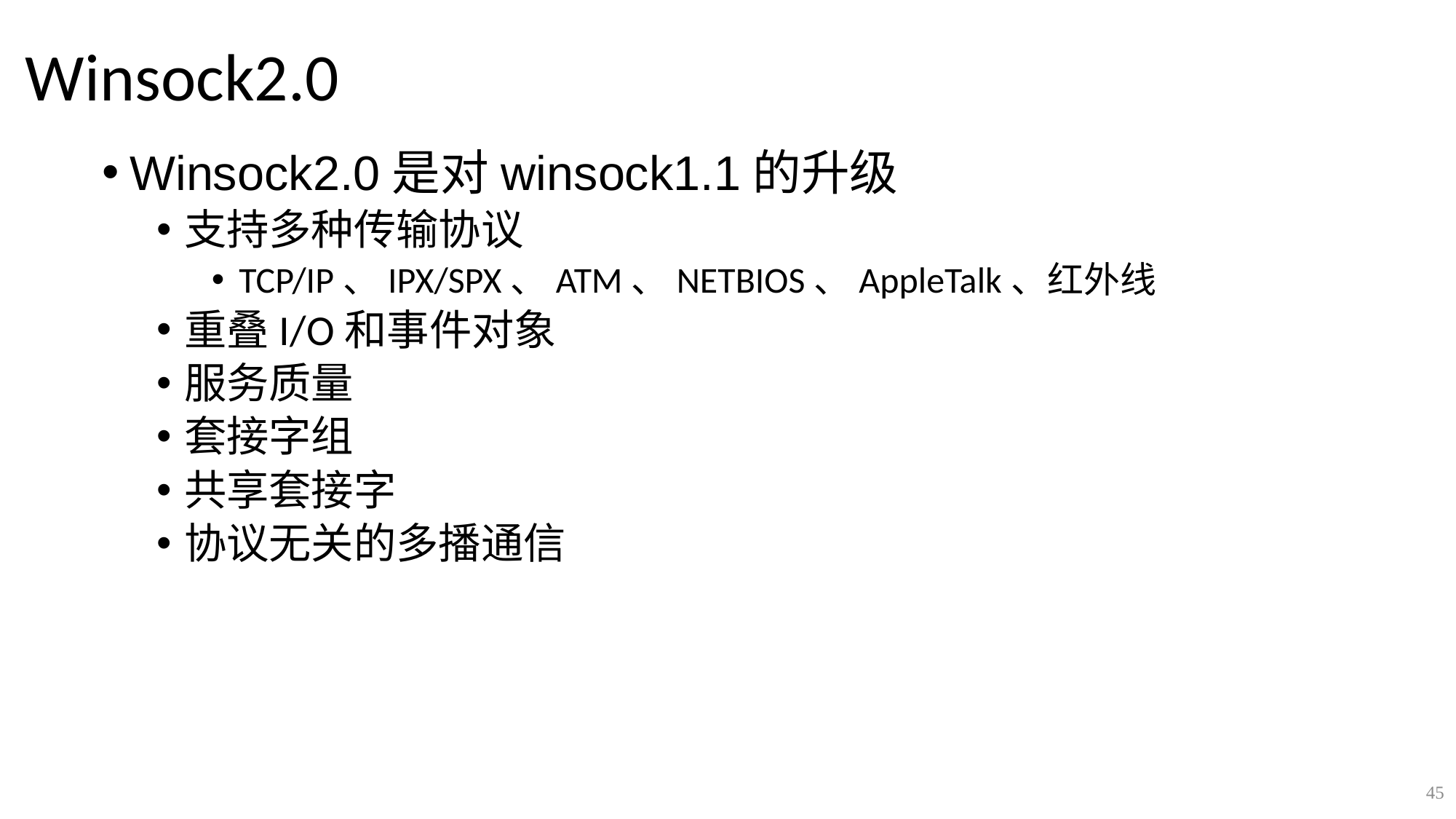

# Winsock2.0
Winsock2.0是对winsock1.1的升级
支持多种传输协议
TCP/IP、IPX/SPX、ATM、NETBIOS、AppleTalk、红外线
重叠I/O和事件对象
服务质量
套接字组
共享套接字
协议无关的多播通信
45